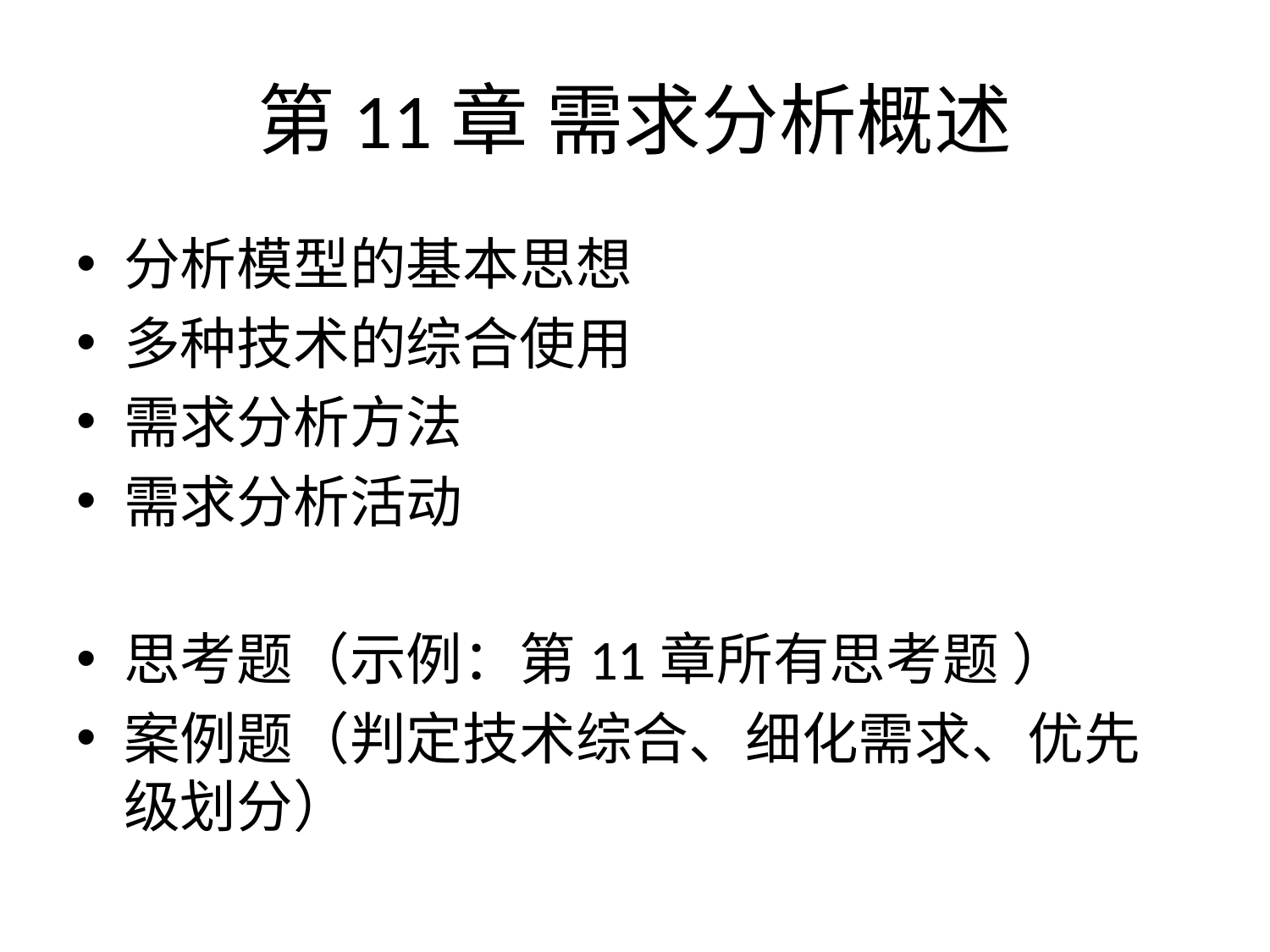

# 第11章 需求分析概述
分析模型的基本思想
多种技术的综合使用
需求分析方法
需求分析活动

思考题（示例：第11章所有思考题 ）
案例题（判定技术综合、细化需求、优先级划分）